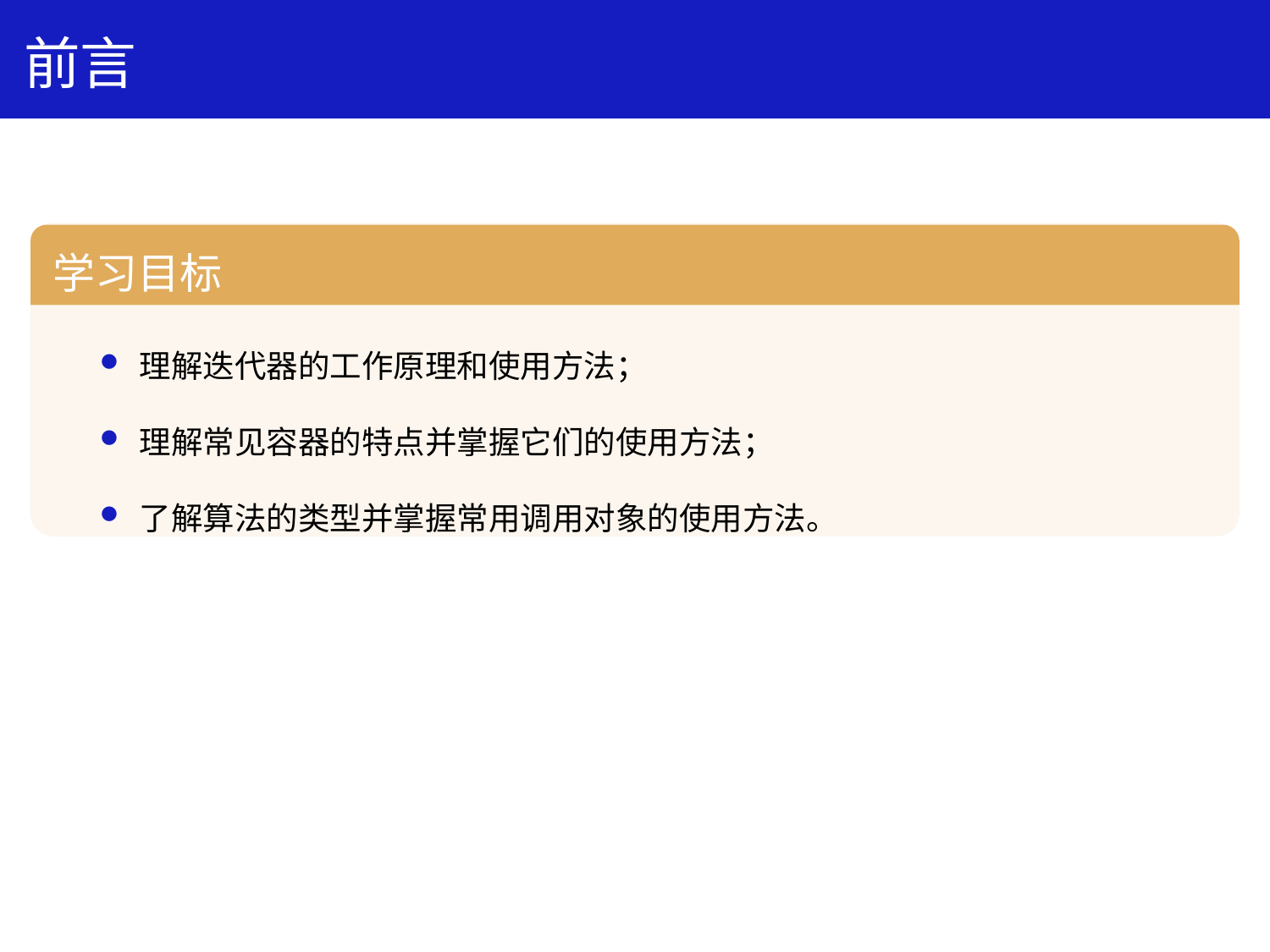

前言

学习目标
理解迭代器的工作原理和使用方法；
理解常见容器的特点并掌握它们的使用方法；
了解算法的类型并掌握常用调用对象的使用方法。
3